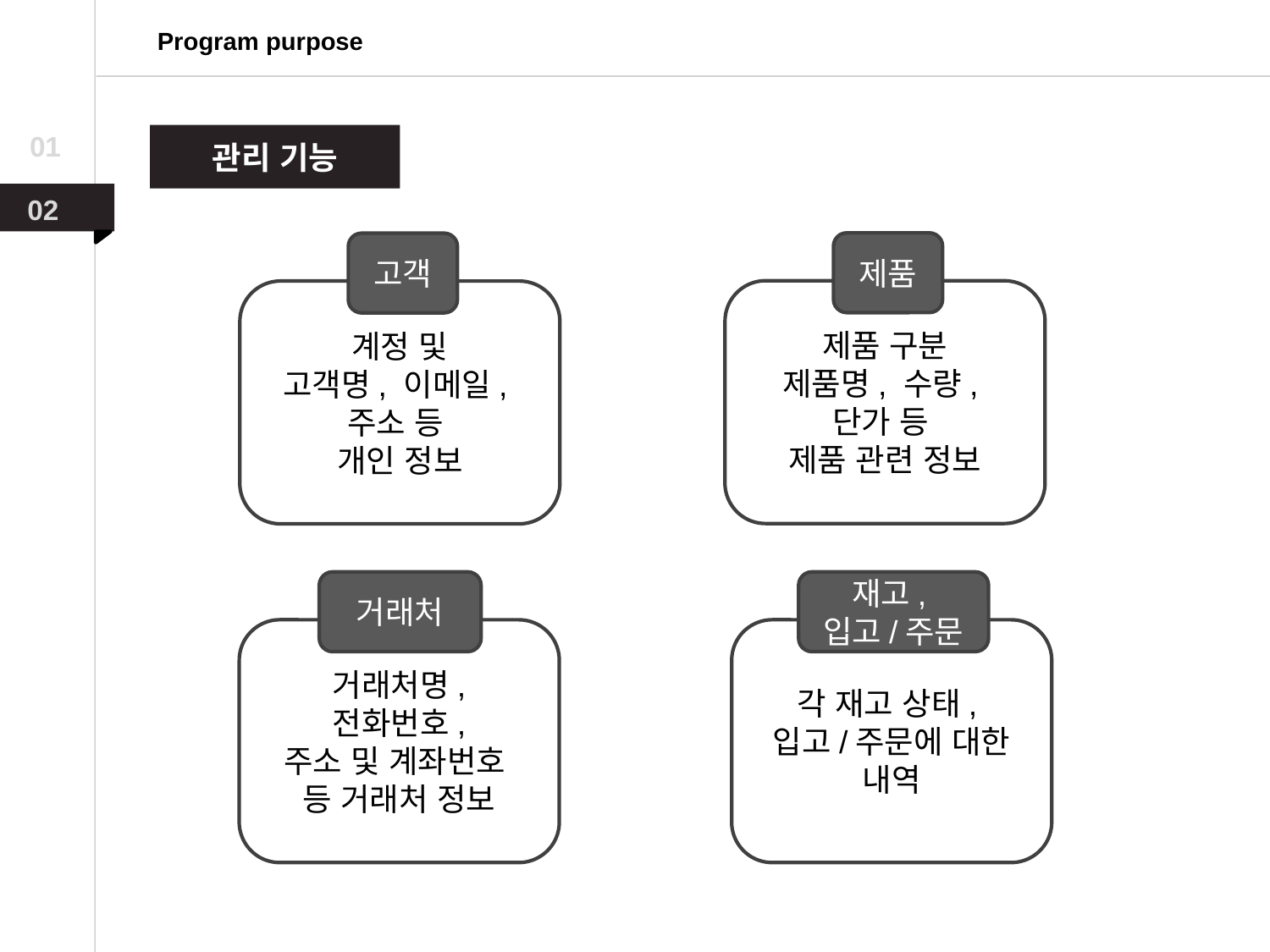

Program purpose
01
관리 기능

02

제품
제품 구분
제품명, 수량,
단가 등
제품 관련 정보
고객
계정 및
고객명, 이메일,
주소 등
개인 정보
거래처
거래처명,
전화번호,
주소 및 계좌번호
등 거래처 정보
재고,
입고/주문
각 재고 상태,
입고/주문에 대한
내역